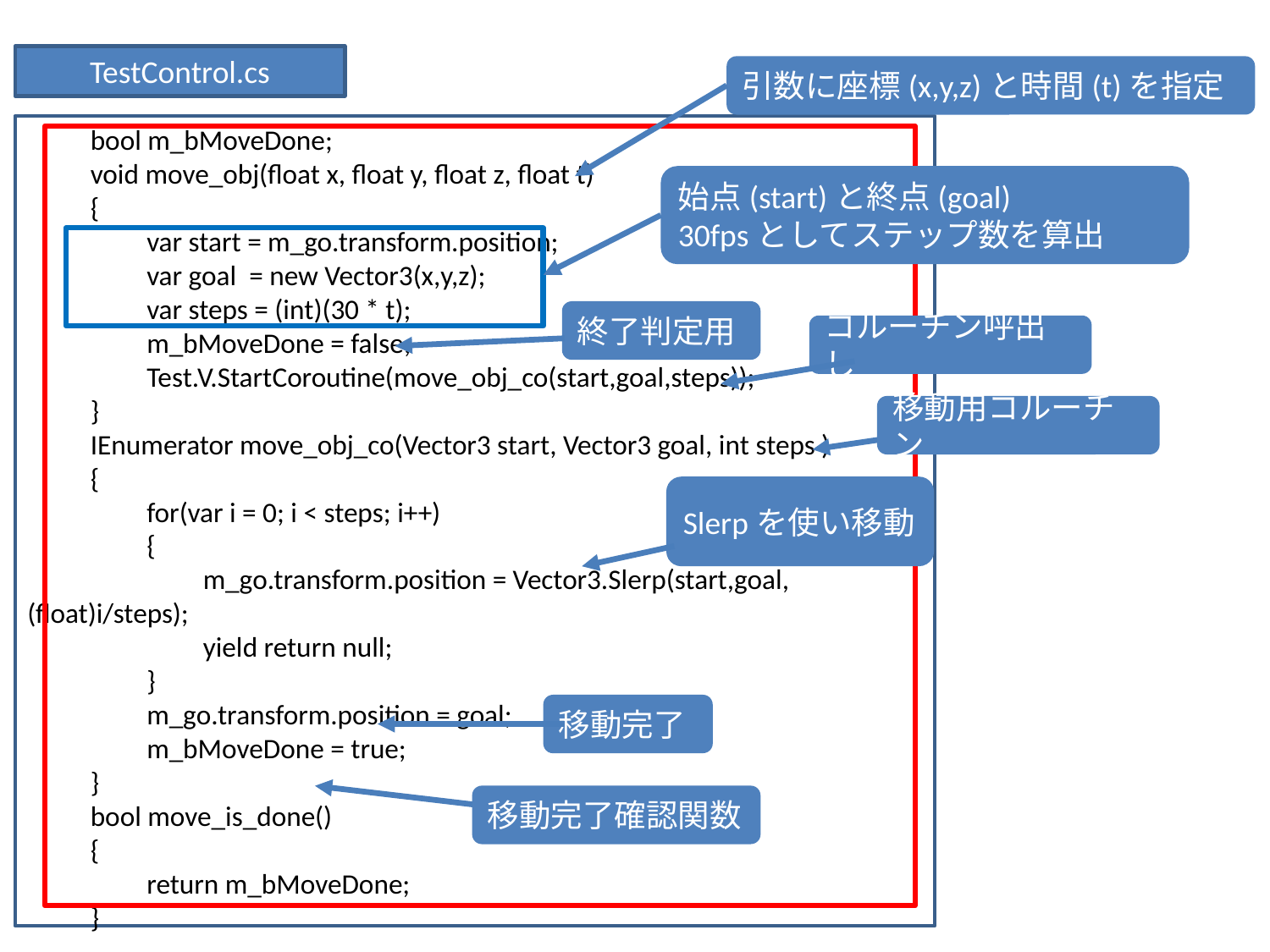

TestControl.cs
引数に座標(x,y,z)と時間(t)を指定
　　bool m_bMoveDone;
　　void move_obj(float x, float y, float z, float t)
　　{
　　　　var start = m_go.transform.position;
　　　　var goal  = new Vector3(x,y,z);
　　　　var steps = (int)(30 * t);
　　　　m_bMoveDone = false;
　　　　Test.V.StartCoroutine(move_obj_co(start,goal,steps));
　　}
　　IEnumerator move_obj_co(Vector3 start, Vector3 goal, int steps )
　　{
　　　　for(var i = 0; i < steps; i++)
　　　　{
　　　　　　m_go.transform.position = Vector3.Slerp(start,goal, (float)i/steps);
　　　　　　yield return null;
　　　　}
　　　　m_go.transform.position = goal;
　　　　m_bMoveDone = true;
　　}
　　bool move_is_done()
　　{
　　　　return m_bMoveDone;
　　}

始点(start)と終点(goal)
30fpsとしてステップ数を算出

終了判定用
コルーチン呼出し
移動用コルーチン
Slerpを使い移動
移動完了
移動完了確認関数